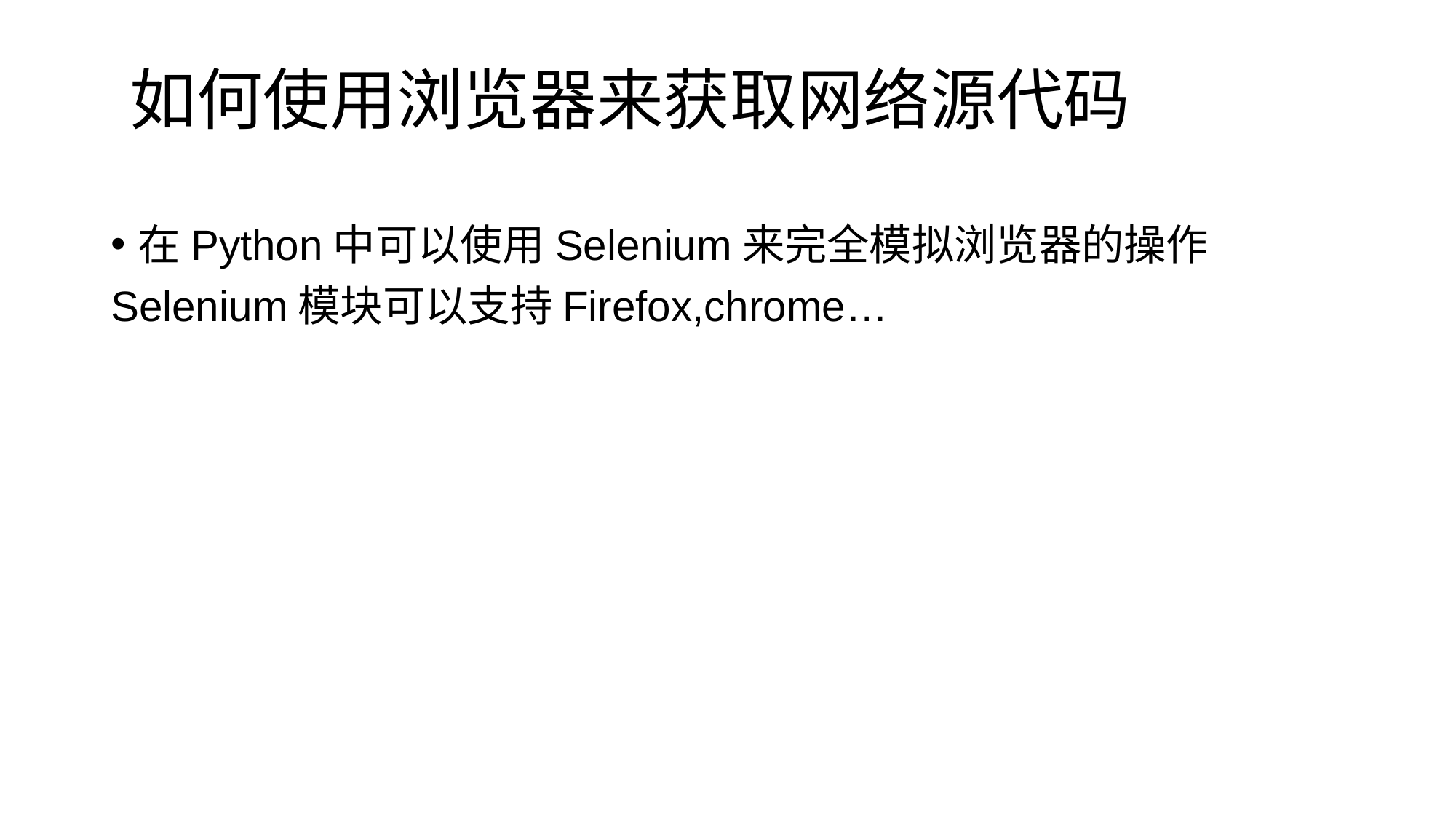

# 如何使用浏览器来获取网络源代码
在Python中可以使用Selenium来完全模拟浏览器的操作
Selenium模块可以支持Firefox,chrome…